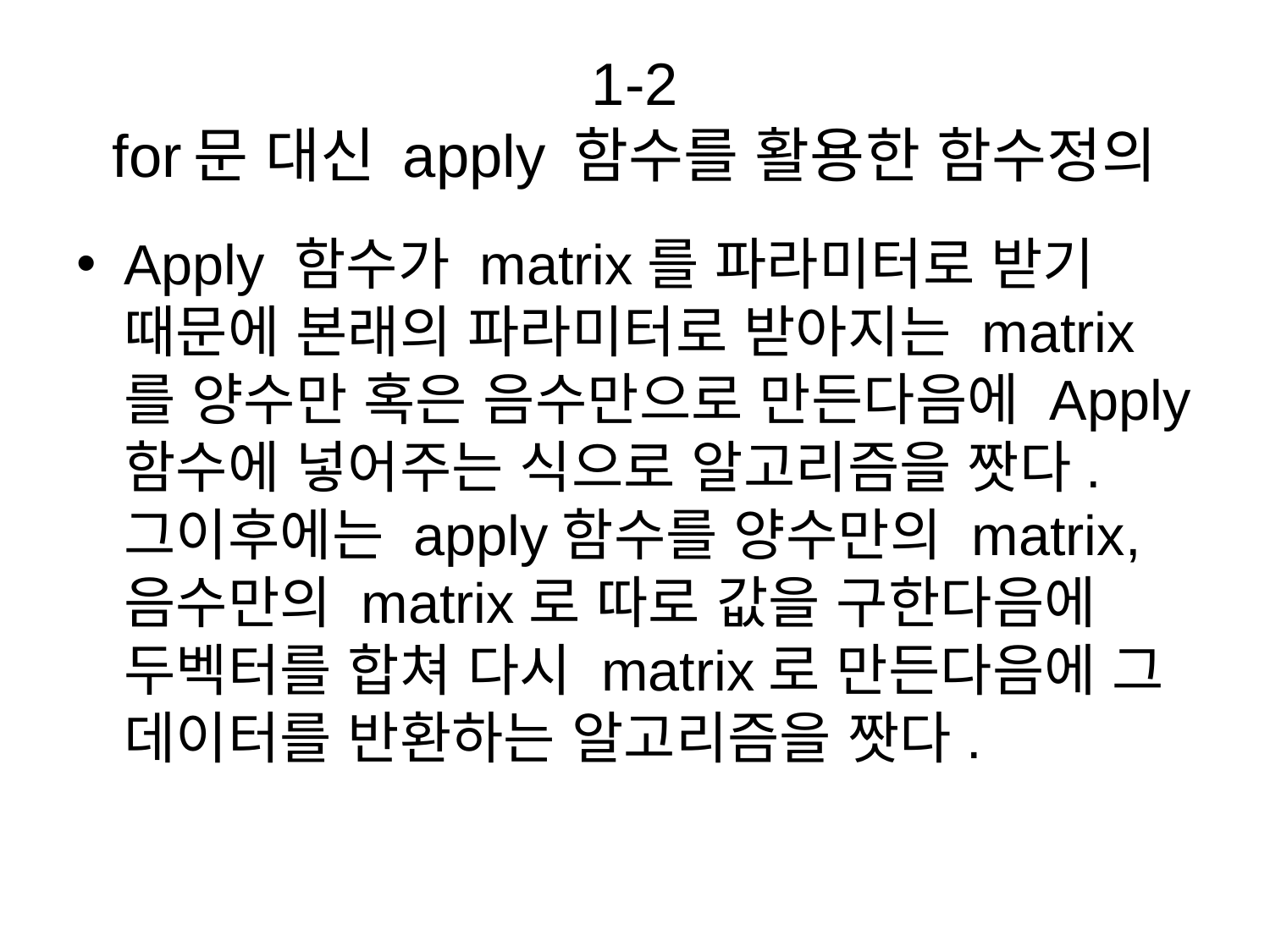

# 1-2 for문 대신 apply 함수를 활용한 함수정의
Apply 함수가 matrix를 파라미터로 받기 때문에 본래의 파라미터로 받아지는 matrix를 양수만 혹은 음수만으로 만든다음에 Apply함수에 넣어주는 식으로 알고리즘을 짯다. 그이후에는 apply함수를 양수만의 matrix, 음수만의 matrix로 따로 값을 구한다음에 두벡터를 합쳐 다시 matrix로 만든다음에 그 데이터를 반환하는 알고리즘을 짯다.